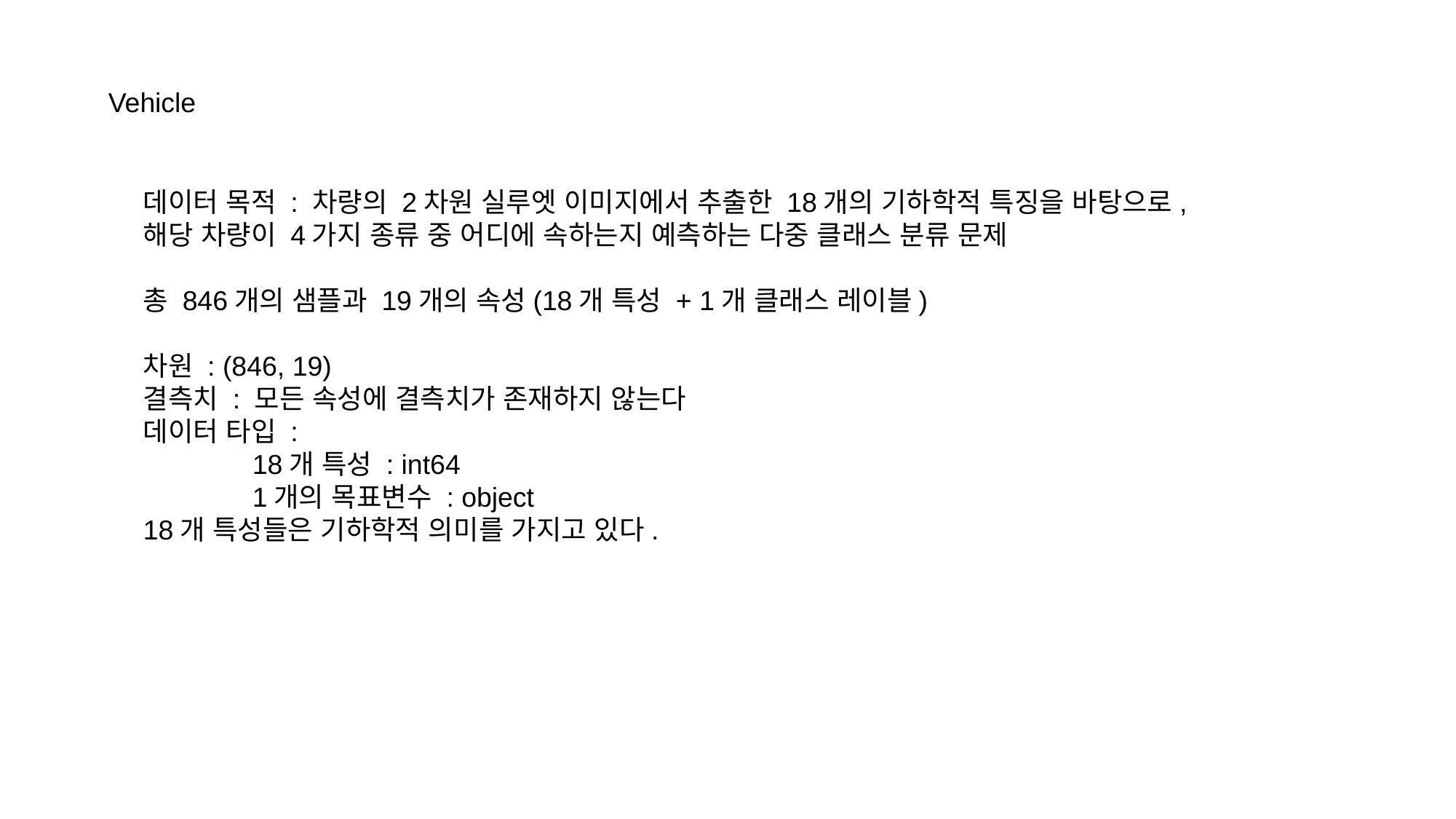

Vehicle
데이터 목적 : 차량의 2차원 실루엣 이미지에서 추출한 18개의 기하학적 특징을 바탕으로, 해당 차량이 4가지 종류 중 어디에 속하는지 예측하는 다중 클래스 분류 문제

총 846개의 샘플과 19개의 속성(18개 특성 + 1개 클래스 레이블)

차원 : (846, 19)
결측치 : 모든 속성에 결측치가 존재하지 않는다
데이터 타입 :
	18개 특성 : int64
	1개의 목표변수 : object
18개 특성들은 기하학적 의미를 가지고 있다.